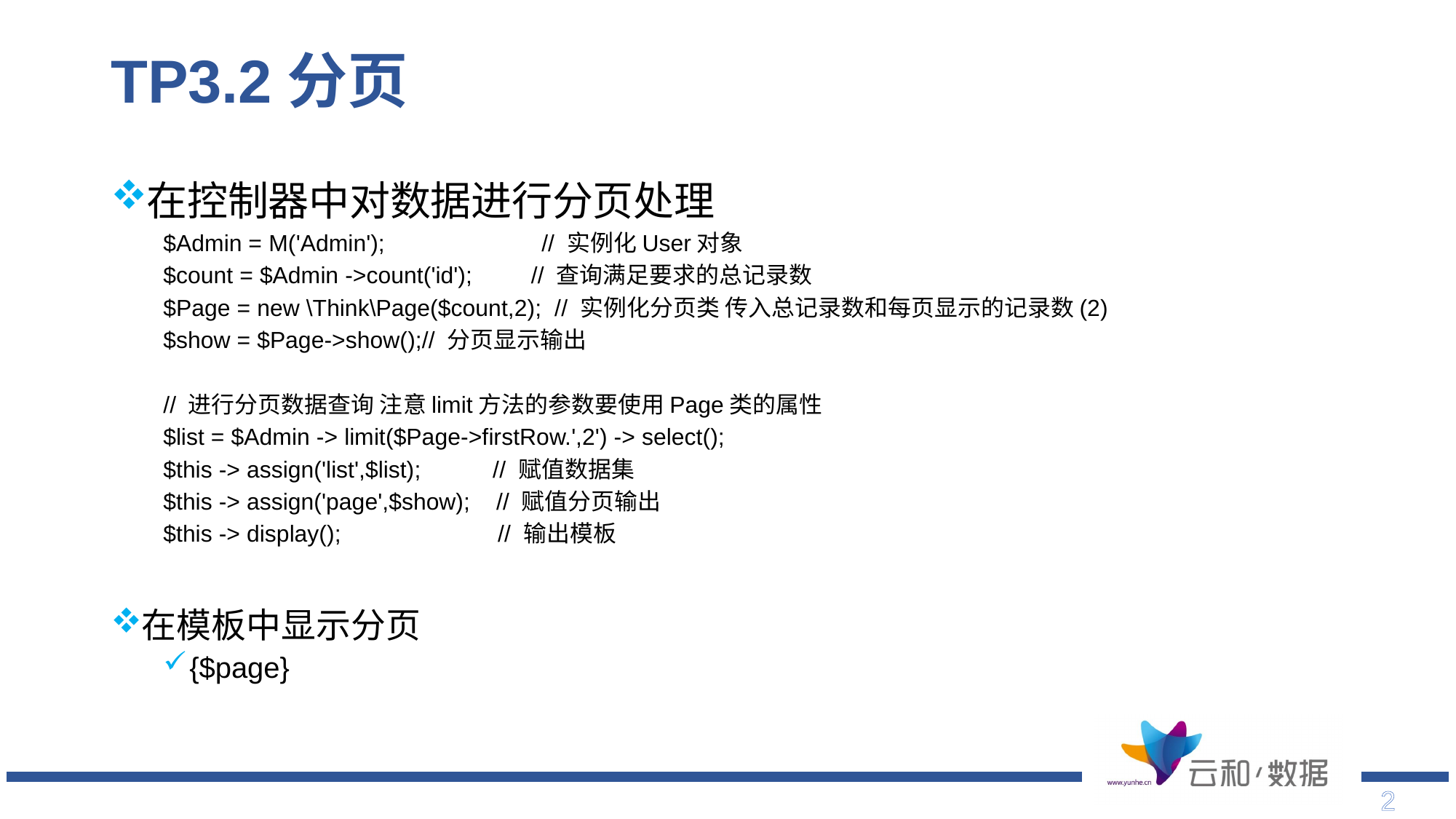

# TP3.2分页
在控制器中对数据进行分页处理
$Admin = M('Admin');                        // 实例化User对象
$count = $Admin ->count('id');         // 查询满足要求的总记录数
$Page = new \Think\Page($count,2);  // 实例化分页类 传入总记录数和每页显示的记录数(2)
$show = $Page->show();// 分页显示输出

// 进行分页数据查询 注意limit方法的参数要使用Page类的属性
$list = $Admin -> limit($Page->firstRow.',2') -> select();
$this -> assign('list',$list);           // 赋值数据集
$this -> assign('page',$show);    // 赋值分页输出
$this -> display();                        // 输出模板

在模板中显示分页
{$page}